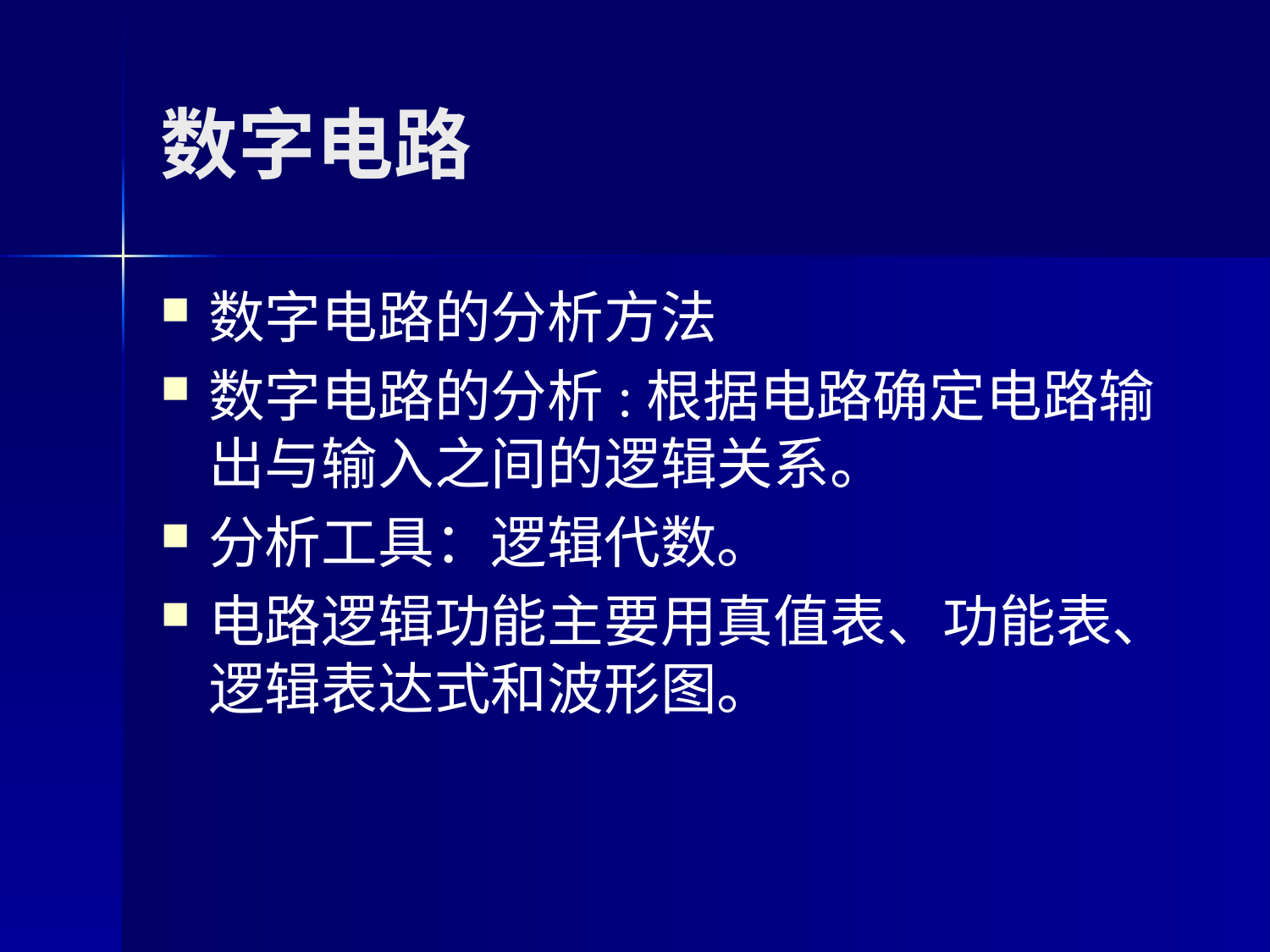

# 数字电路
数字电路的分析方法
数字电路的分析:根据电路确定电路输出与输入之间的逻辑关系。
分析工具：逻辑代数。
电路逻辑功能主要用真值表、功能表、逻辑表达式和波形图。